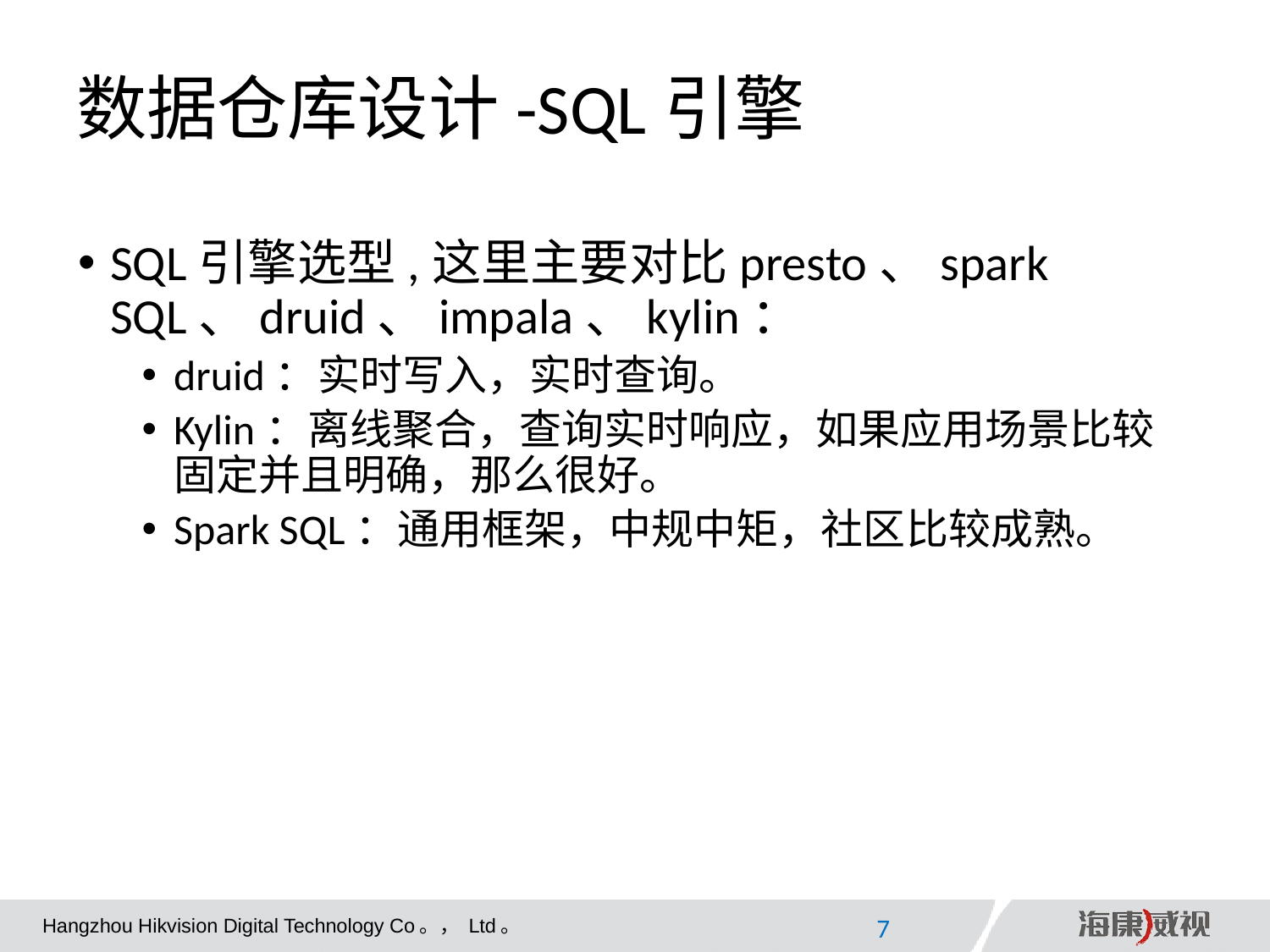

# 数据仓库设计-SQL引擎
SQL引擎选型,这里主要对比presto、spark SQL、druid、impala、kylin：
druid：实时写入，实时查询。
Kylin：离线聚合，查询实时响应，如果应用场景比较固定并且明确，那么很好。
Spark SQL：通用框架，中规中矩，社区比较成熟。